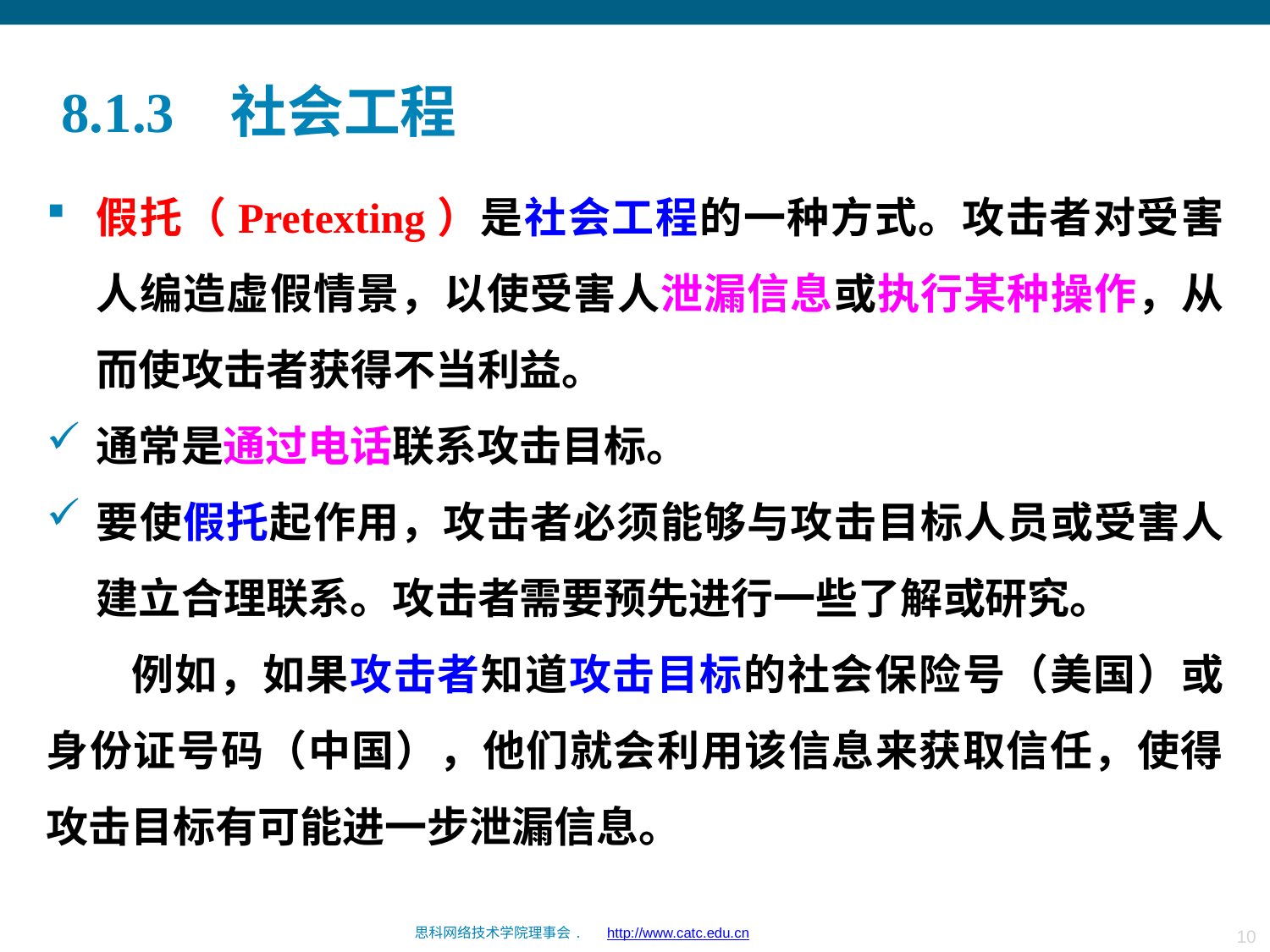

# 8.1.3   社会工程
假托（Pretexting）是社会工程的一种方式。攻击者对受害人编造虚假情景，以使受害人泄漏信息或执行某种操作，从而使攻击者获得不当利益。
通常是通过电话联系攻击目标。
要使假托起作用，攻击者必须能够与攻击目标人员或受害人建立合理联系。攻击者需要预先进行一些了解或研究。
例如，如果攻击者知道攻击目标的社会保险号（美国）或身份证号码（中国），他们就会利用该信息来获取信任，使得攻击目标有可能进一步泄漏信息。